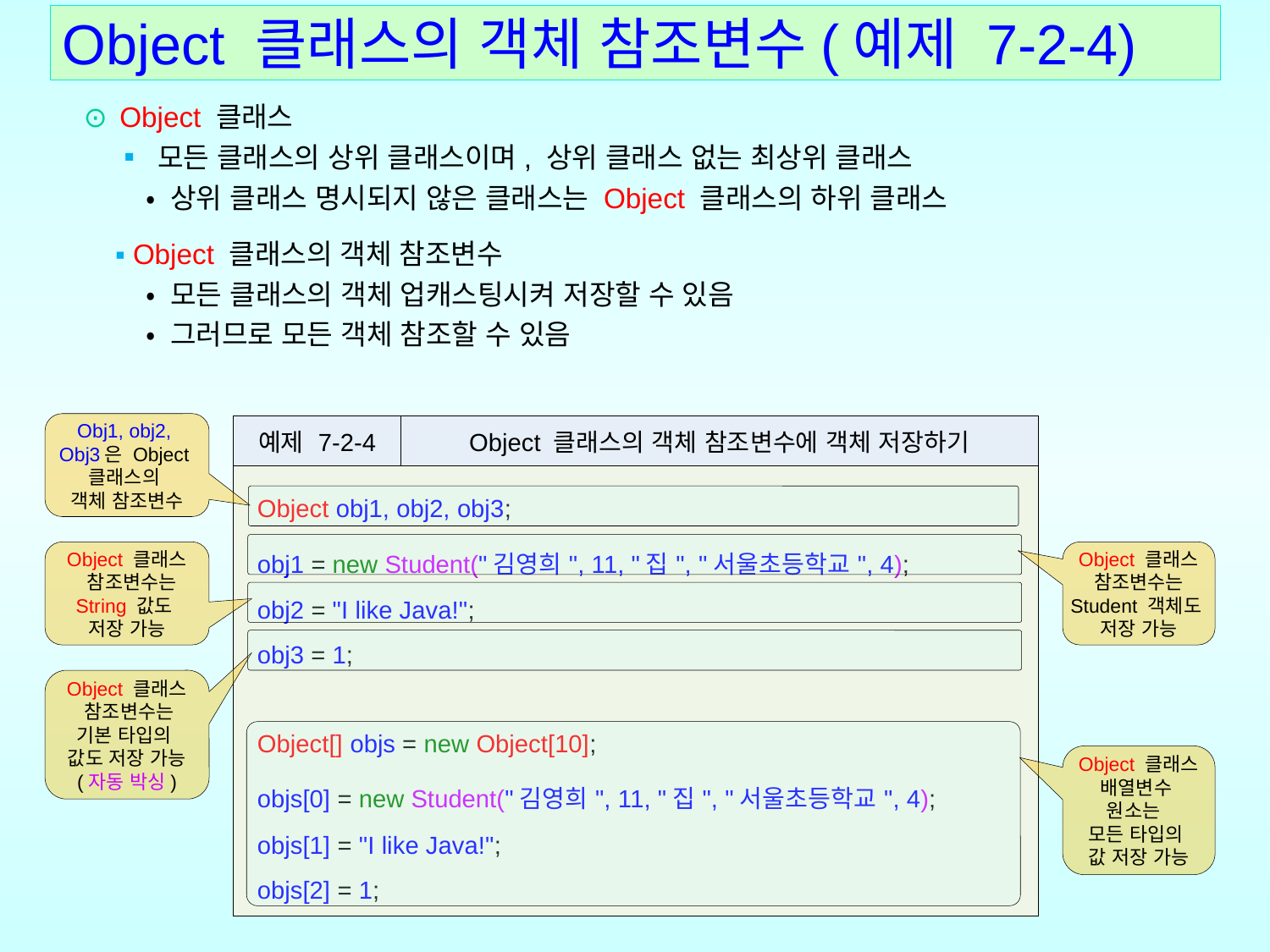

# Object 클래스의 객체 참조변수(예제 7-2-4)
⊙ Object 클래스
    ▪ 모든 클래스의 상위 클래스이며, 상위 클래스 없는 최상위 클래스
        • 상위 클래스 명시되지 않은 클래스는 Object 클래스의 하위 클래스

    ▪ Object 클래스의 객체 참조변수
        • 모든 클래스의 객체 업캐스팅시켜 저장할 수 있음
        • 그러므로 모든 객체 참조할 수 있음
Obj1, obj2,
Obj3은 Object
클래스의
객체 참조변수
| 예제 7-2-4 | Object 클래스의 객체 참조변수에 객체 저장하기 |
| --- | --- |
| Object obj1, obj2, obj3; obj1 = new Student("김영희", 11, "집", "서울초등학교", 4); obj2 = "I like Java!"; obj3 = 1; Object[] objs = new Object[10]; objs[0] = new Student("김영희", 11, "집", "서울초등학교", 4); objs[1] = "I like Java!"; objs[2] = 1; |  |

Object 클래스
 참조변수는 String 값도
저장 가능
Object 클래스 참조변수는 Student 객체도
저장 가능

Object 클래스
 참조변수는
기본 타입의
값도 저장 가능
(자동 박싱)

Object 클래스 배열변수
원소는
모든 타입의
값 저장 가능